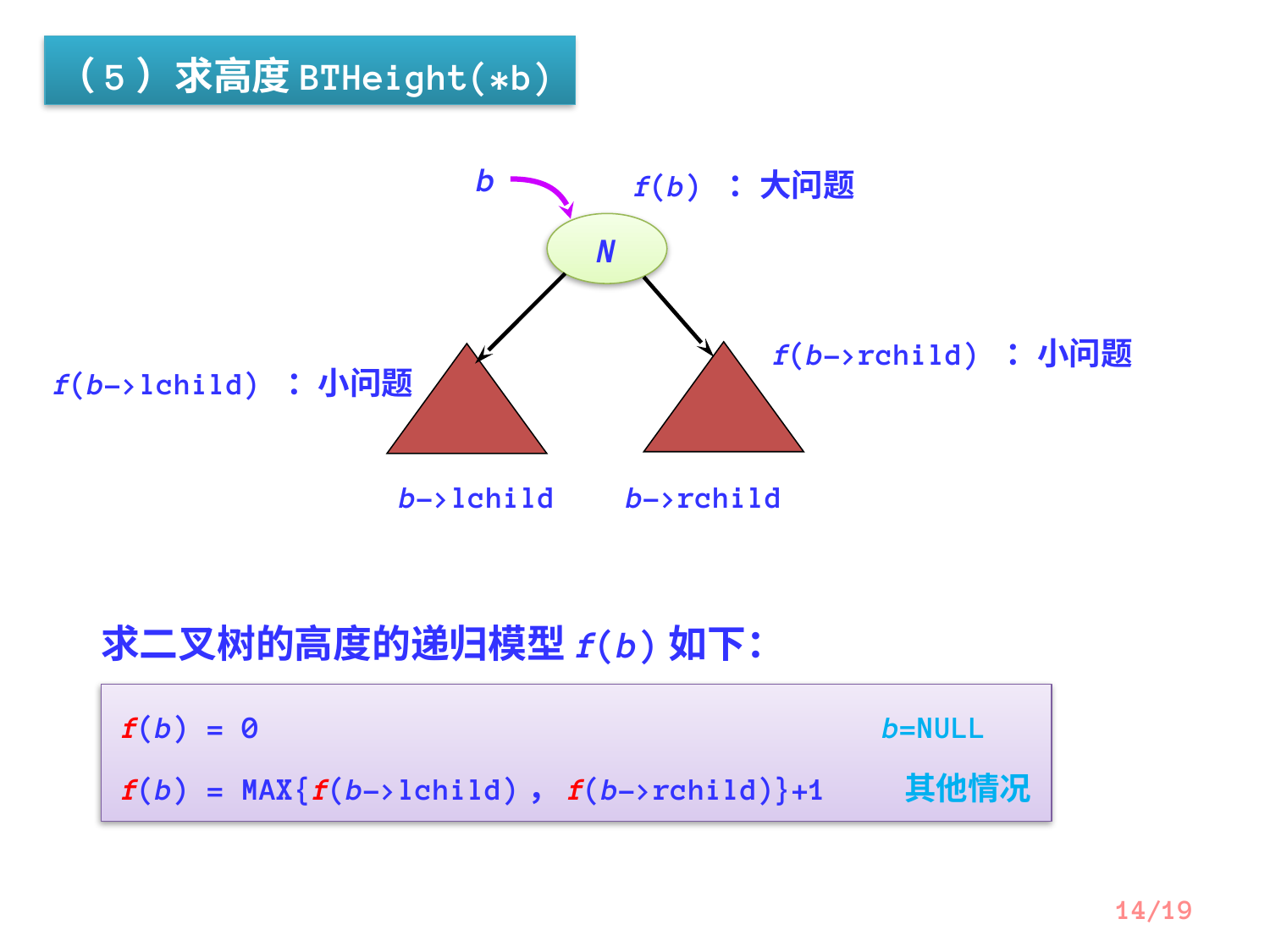

（5）求高度BTHeight(*b)
b
f(b) ：大问题

N

f(b->rchild) ：小问题

f(b->lchild) ：小问题
b->lchild
b->rchild
求二叉树的高度的递归模型f(b)如下：
f(b) = 0			     　　  	b=NULL
f(b) = MAX{f(b->lchild)，f(b->rchild)}+1    其他情况
14/19